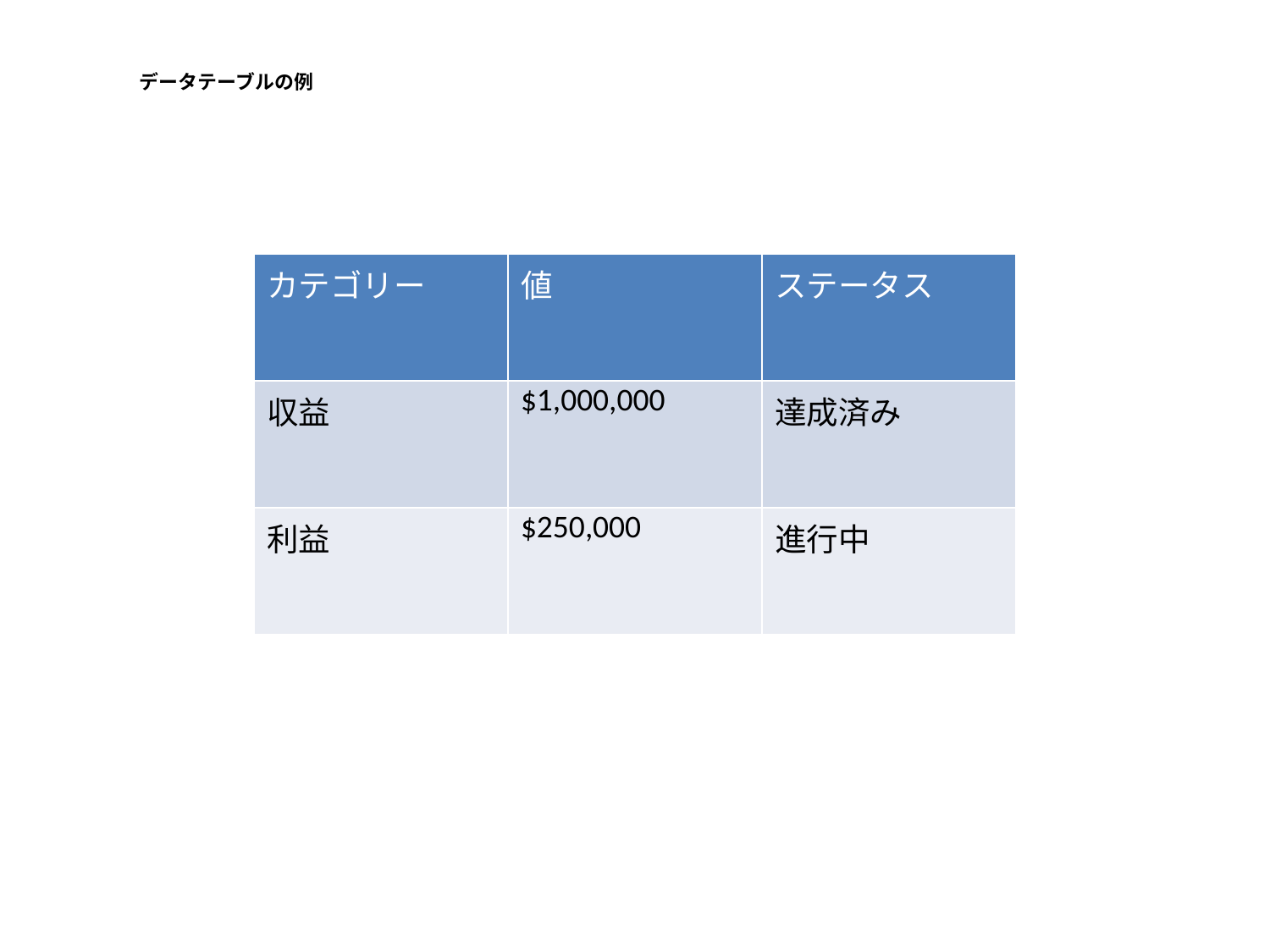

#
データテーブルの例
| カテゴリー | 値 | ステータス |
| --- | --- | --- |
| 収益 | $1,000,000 | 達成済み |
| 利益 | $250,000 | 進行中 |